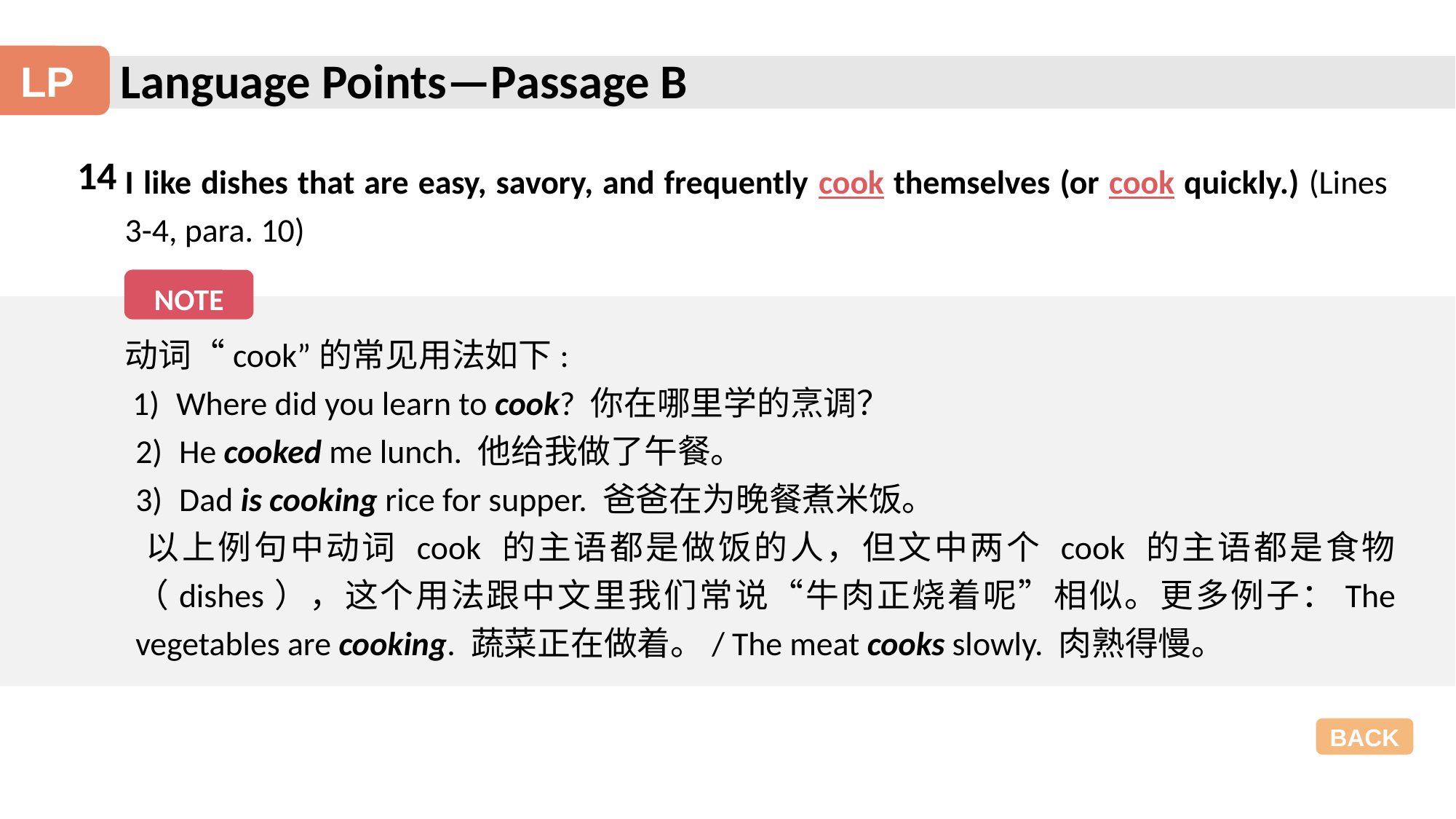

Language Points—Passage B
LP

14
I like dishes that are easy, savory, and frequently cook themselves (or cook quickly.) (Lines 3-4, para. 10)
NOTE

动词“cook”的常见用法如下:
 1) Where did you learn to cook? 你在哪里学的烹调？
2) He cooked me lunch. 他给我做了午餐。
3) Dad is cooking rice for supper. 爸爸在为晚餐煮米饭。
以上例句中动词 cook 的主语都是做饭的人，但文中两个 cook 的主语都是食物（dishes），这个用法跟中文里我们常说“牛肉正烧着呢”相似。更多例子：The vegetables are cooking. 蔬菜正在做着。/ The meat cooks slowly. 肉熟得慢。
BACK